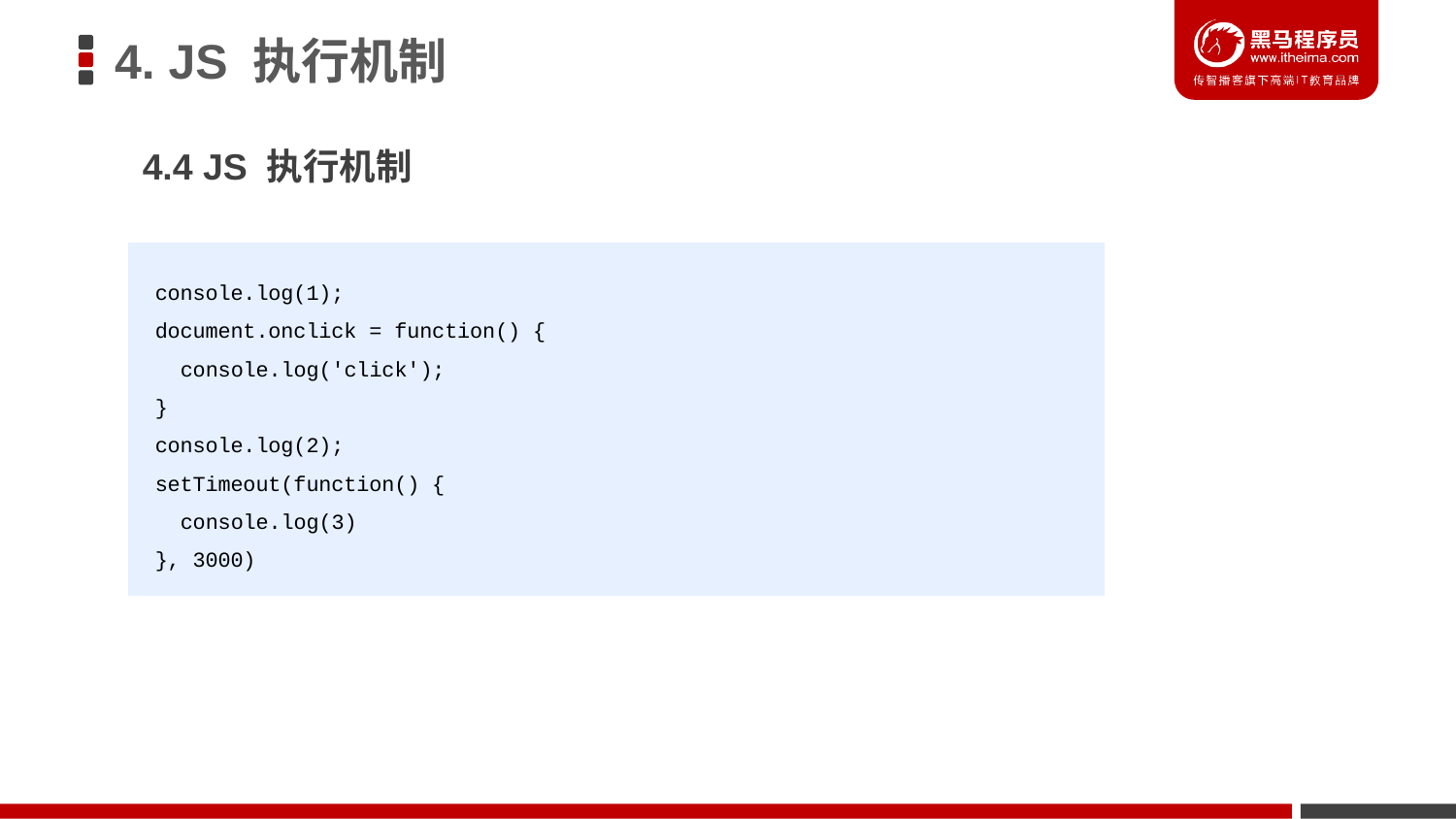

# 4. JS 执行机制
4.4 JS 执行机制
 console.log(1);
 document.onclick = function() {
   console.log('click');
 }
 console.log(2);
 setTimeout(function() {
   console.log(3)
 }, 3000)